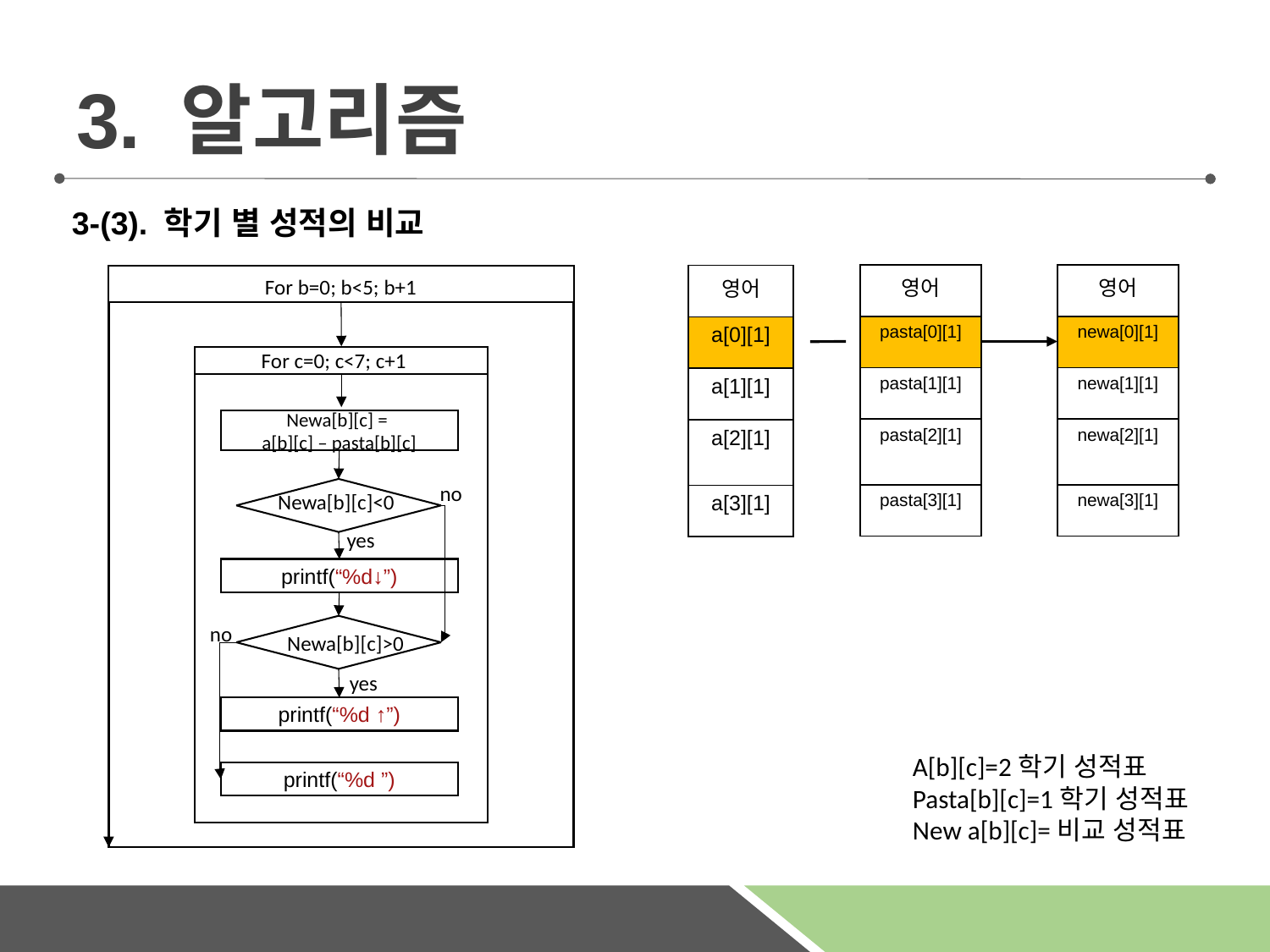

3. 알고리즘
3-(3). 학기 별 성적의 비교
| 영어 |
| --- |
| newa[0][1] |
| newa[1][1] |
| newa[2][1] |
| newa[3][1] |
| 영어 |
| --- |
| pasta[0][1] |
| pasta[1][1] |
| pasta[2][1] |
| pasta[3][1] |
| 영어 |
| --- |
| a[0][1] |
| a[1][1] |
| a[2][1] |
| a[3][1] |
ff

For b=0; b<5; b+1
For c=0; c<7; c+1

Newa[b][c] =
a[b][c] – pasta[b][c]
no

Newa[b][c]<0
yes
printf(“%d↓”)
no

Newa[b][c]>0
yes
printf(“%d ↑”)
printf(“%d ”)
A[b][c]=2학기 성적표
Pasta[b][c]=1학기 성적표
New a[b][c]=비교 성적표